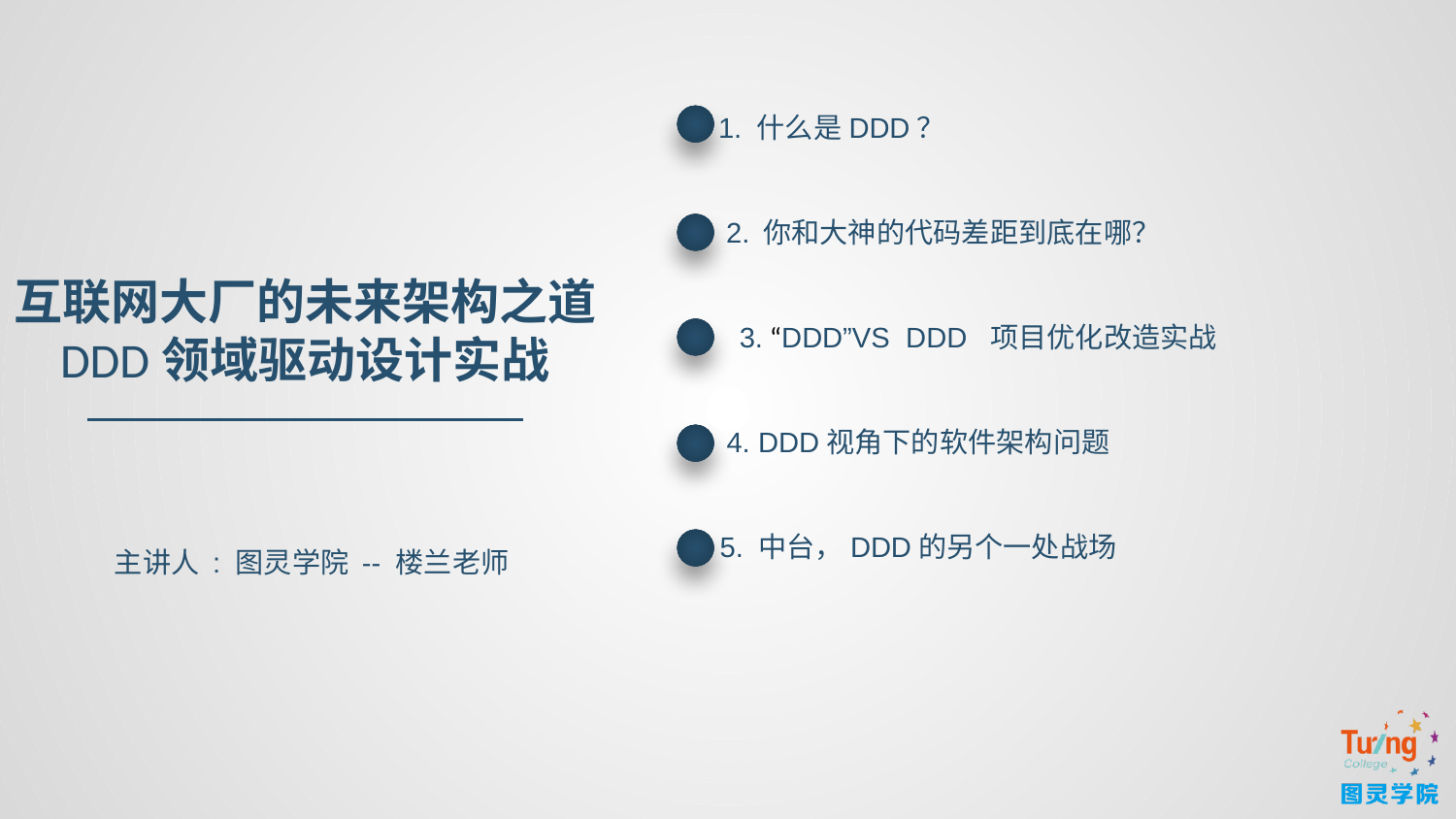

1. 什么是DDD？

2. 你和大神的代码差距到底在哪？

互联网大厂的未来架构之道
DDD领域驱动设计实战
3. “DDD”VS  DDD  项目优化改造实战

4. DDD视角下的软件架构问题

5. 中台，DDD的另个一处战场

主讲人 : 图灵学院 -- 楼兰老师